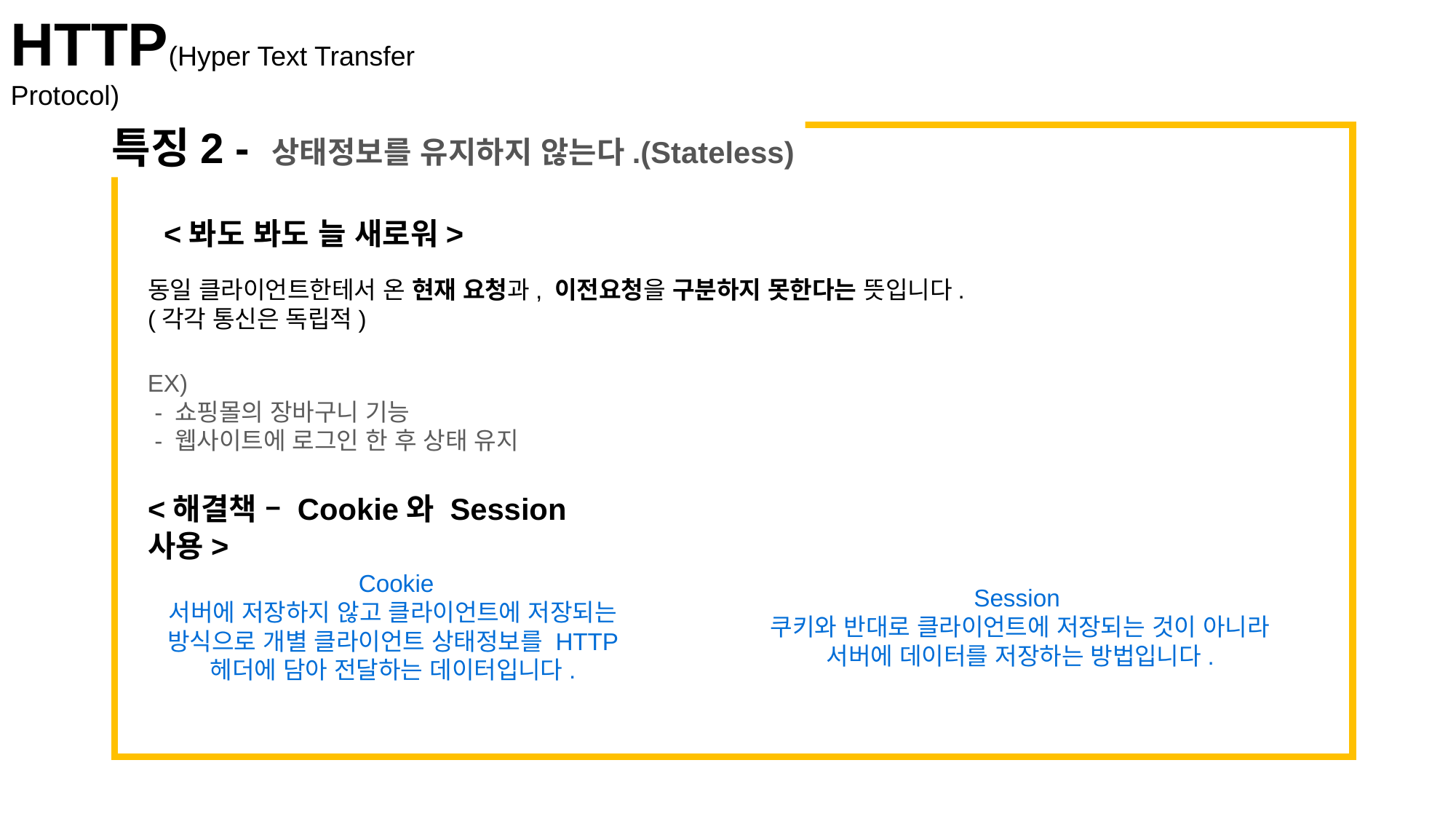

HTTP(Hyper Text Transfer Protocol)
특징2 - 상태정보를 유지하지 않는다.(Stateless)

<봐도 봐도 늘 새로워>
동일 클라이언트한테서 온 현재 요청과, 이전요청을 구분하지 못한다는 뜻입니다.
(각각 통신은 독립적)
EX)
 - 쇼핑몰의 장바구니 기능
 - 웹사이트에 로그인 한 후 상태 유지
<해결책 – Cookie와 Session사용>
 Cookie
서버에 저장하지 않고 클라이언트에 저장되는 방식으로 개별 클라이언트 상태정보를 HTTP 헤더에 담아 전달하는 데이터입니다.
Session
쿠키와 반대로 클라이언트에 저장되는 것이 아니라 서버에 데이터를 저장하는 방법입니다.